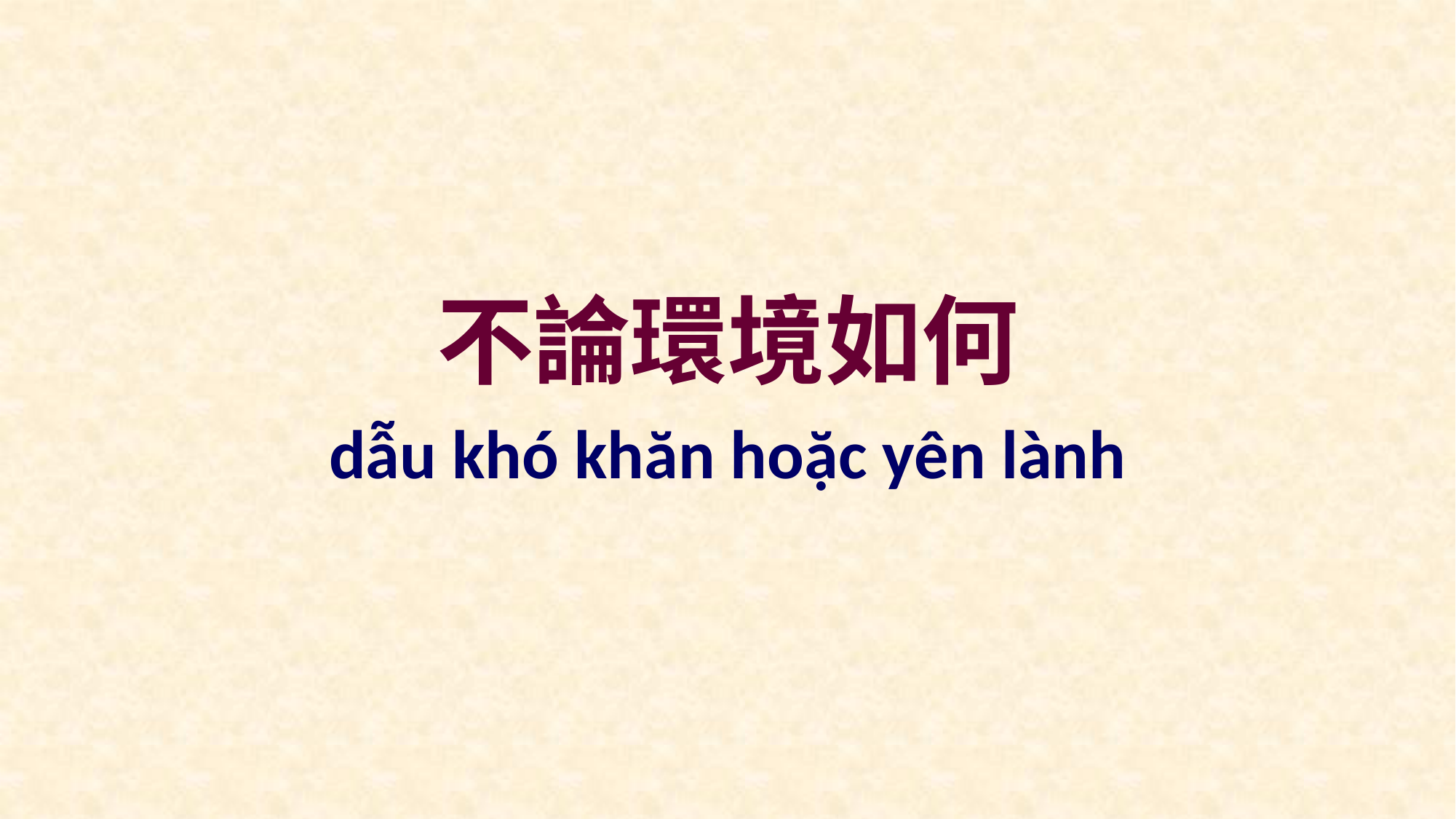

不論環境如何
dẫu khó khăn hoặc yên lành